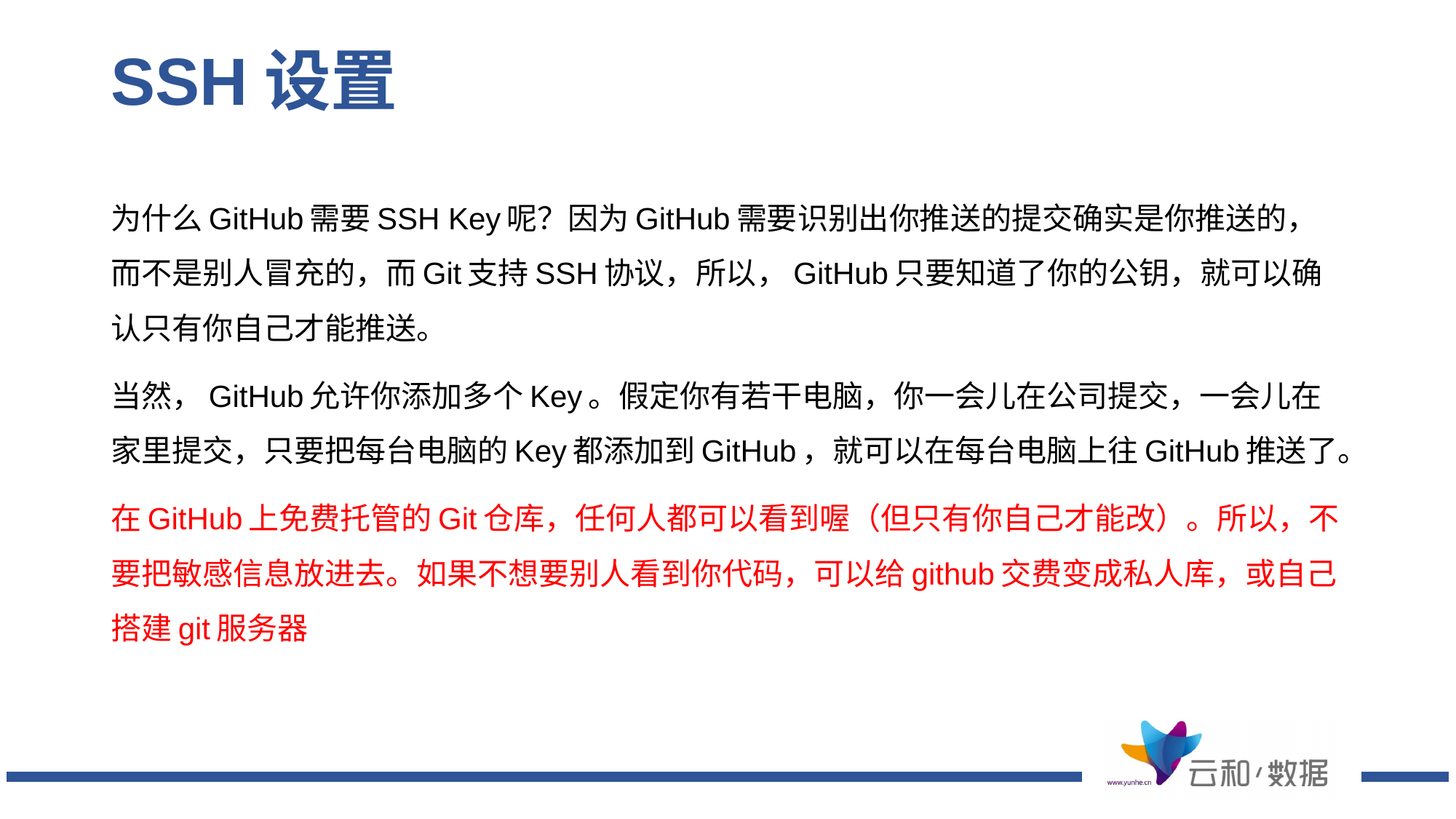

# SSH设置
为什么GitHub需要SSH Key呢？因为GitHub需要识别出你推送的提交确实是你推送的，而不是别人冒充的，而Git支持SSH协议，所以，GitHub只要知道了你的公钥，就可以确认只有你自己才能推送。
当然，GitHub允许你添加多个Key。假定你有若干电脑，你一会儿在公司提交，一会儿在家里提交，只要把每台电脑的Key都添加到GitHub，就可以在每台电脑上往GitHub推送了。
在GitHub上免费托管的Git仓库，任何人都可以看到喔（但只有你自己才能改）。所以，不要把敏感信息放进去。如果不想要别人看到你代码，可以给github交费变成私人库，或自己搭建git服务器